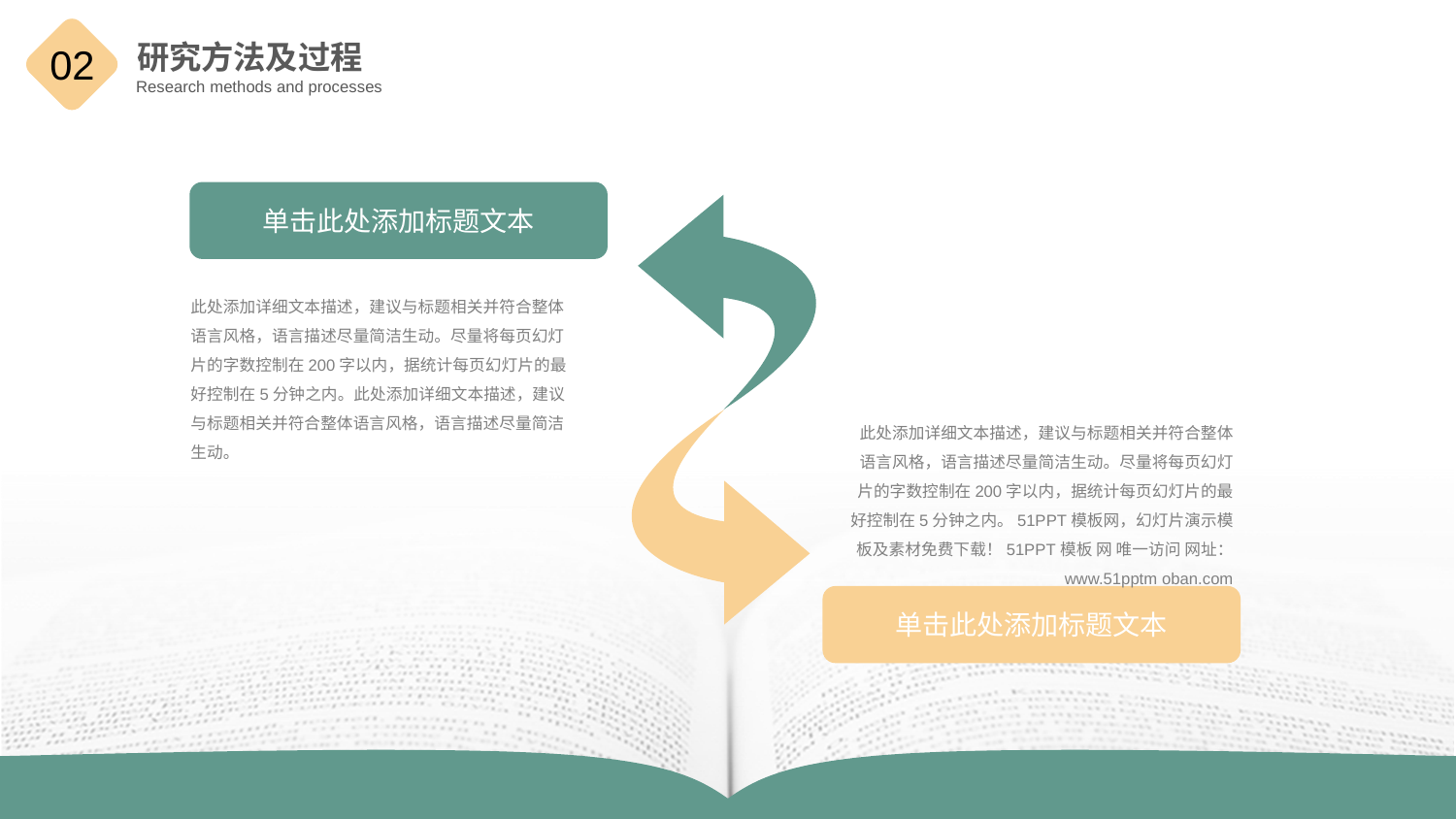

02
研究方法及过程
Research methods and processes
单击此处添加标题文本

此处添加详细文本描述，建议与标题相关并符合整体语言风格，语言描述尽量简洁生动。尽量将每页幻灯片的字数控制在200字以内，据统计每页幻灯片的最好控制在5分钟之内。此处添加详细文本描述，建议与标题相关并符合整体语言风格，语言描述尽量简洁生动。
此处添加详细文本描述，建议与标题相关并符合整体语言风格，语言描述尽量简洁生动。尽量将每页幻灯片的字数控制在200字以内，据统计每页幻灯片的最好控制在5分钟之内。51PPT模板网，幻灯片演示模板及素材免费下载！51PPT模板 网 唯一访问 网址：
www.51pptm oban.com

单击此处添加标题文本